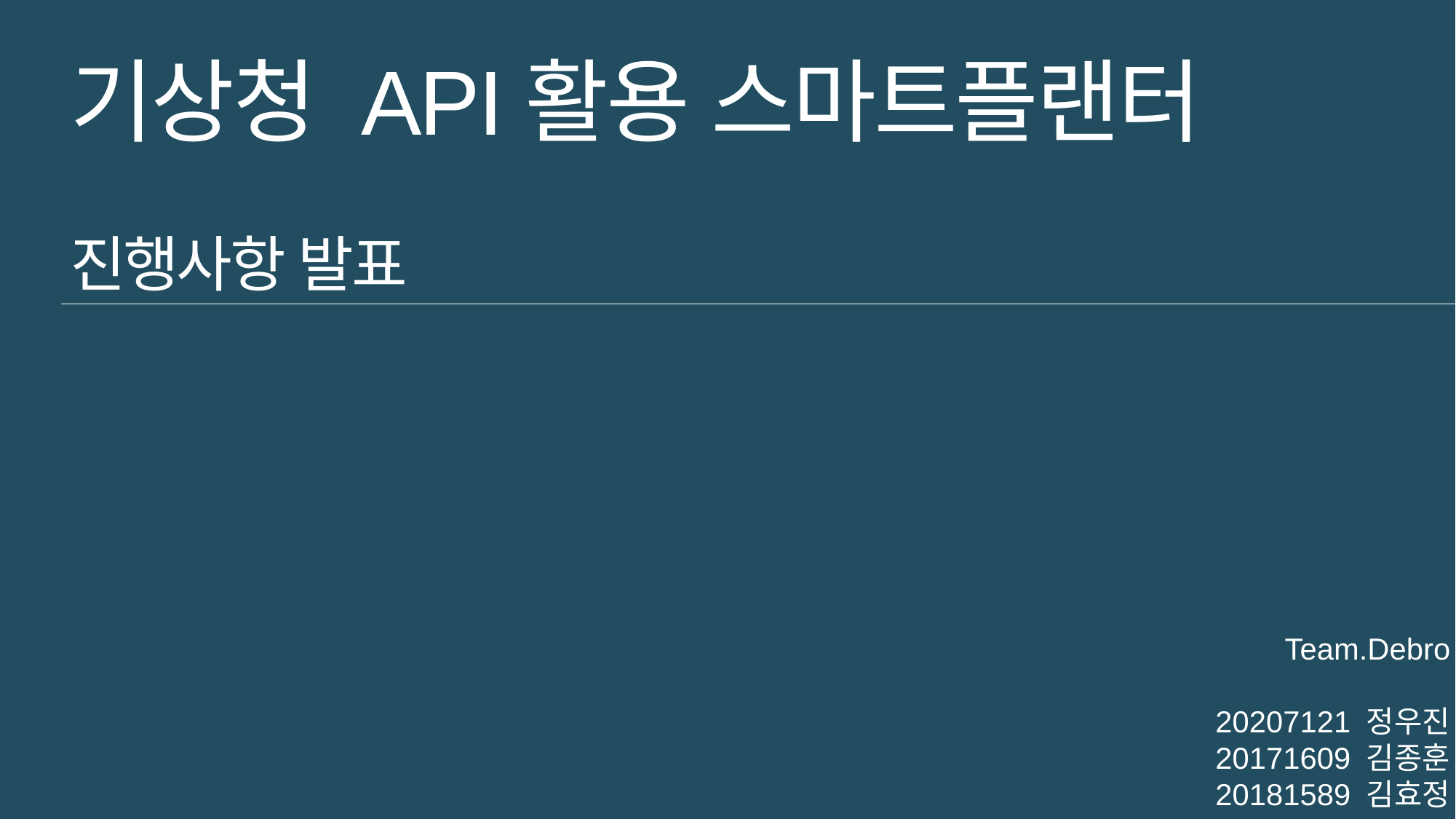

기상청 API활용 스마트플랜터

진행사항 발표
Team.Debro

20207121 정우진
20171609 김종훈
20181589 김효정